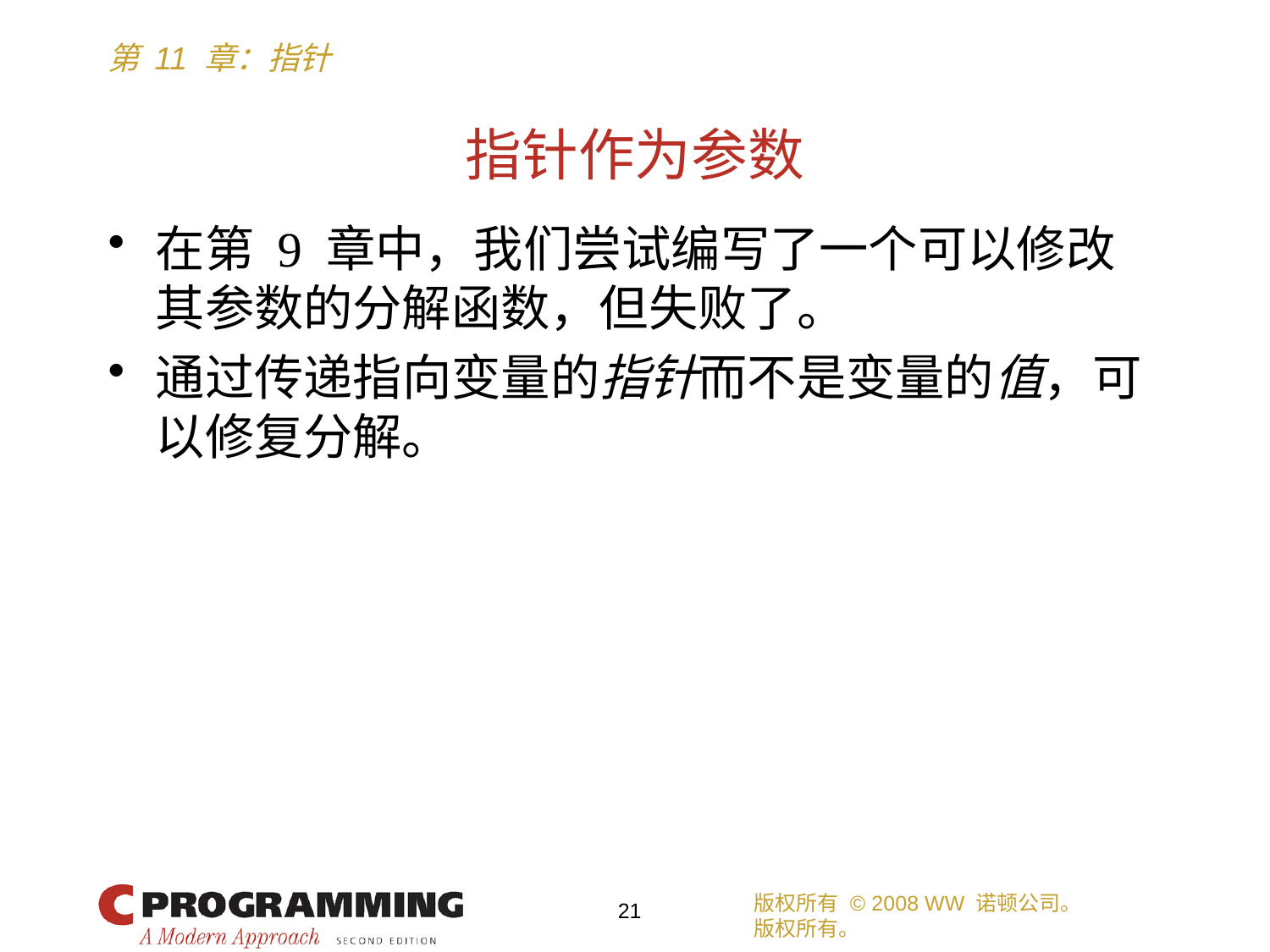

# 指针作为参数
在第 9 章中，我们尝试编写了一个可以修改其参数的分解函数，但失败了。
通过传递指向变量的指针而不是变量的值，可以修复分解。
版权所有 © 2008 WW 诺顿公司。
版权所有。
21